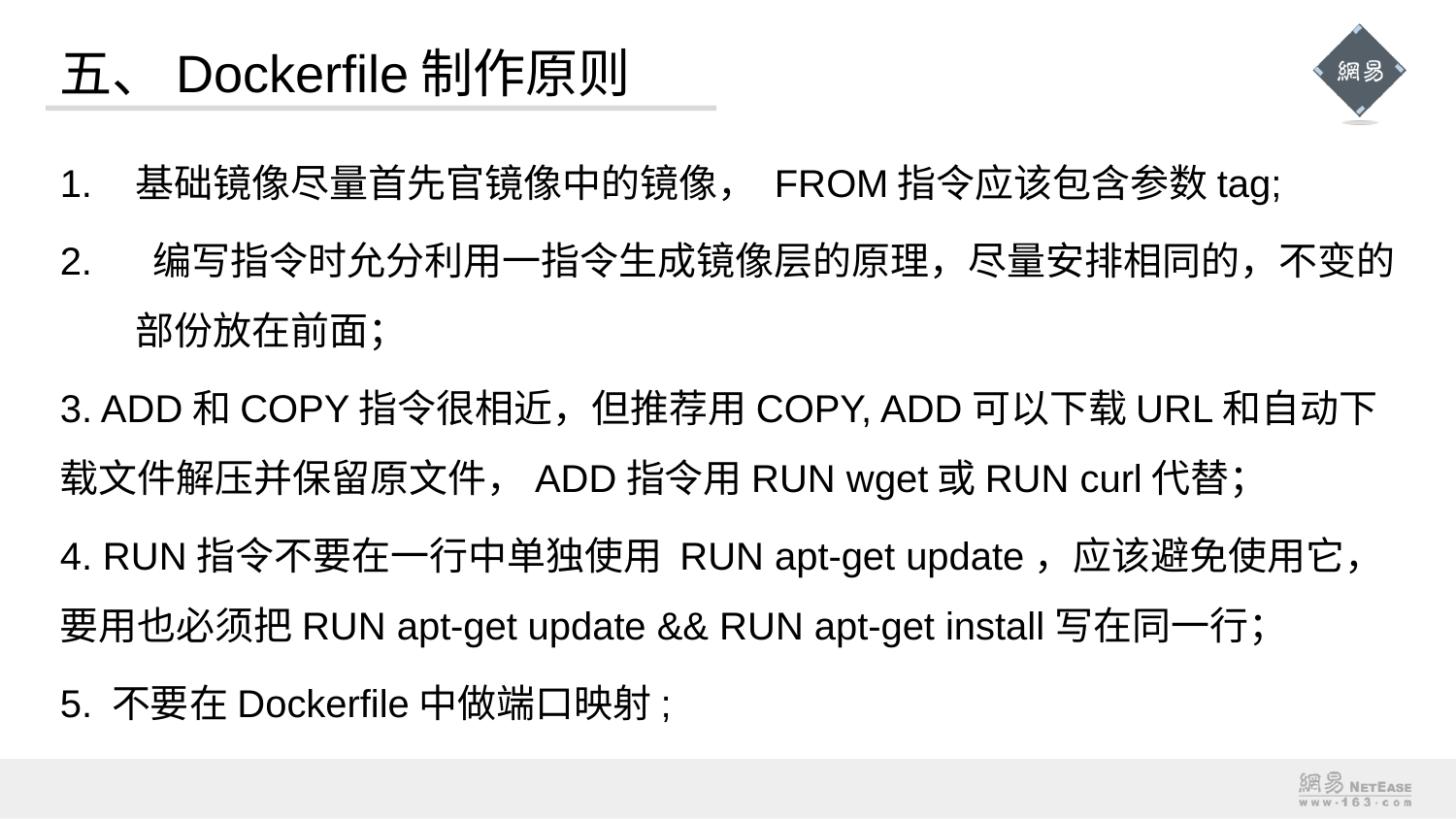

# 五、Dockerfile制作原则
基础镜像尽量首先官镜像中的镜像， FROM指令应该包含参数tag;
 编写指令时允分利用一指令生成镜像层的原理，尽量安排相同的，不变的部份放在前面；
3. ADD和COPY指令很相近，但推荐用COPY, ADD可以下载URL和自动下载文件解压并保留原文件，ADD指令用RUN wget或RUN curl代替；
4. RUN指令不要在一行中单独使用 RUN apt-get update，应该避免使用它，要用也必须把RUN apt-get update && RUN apt-get install写在同一行；
5. 不要在Dockerfile中做端口映射;